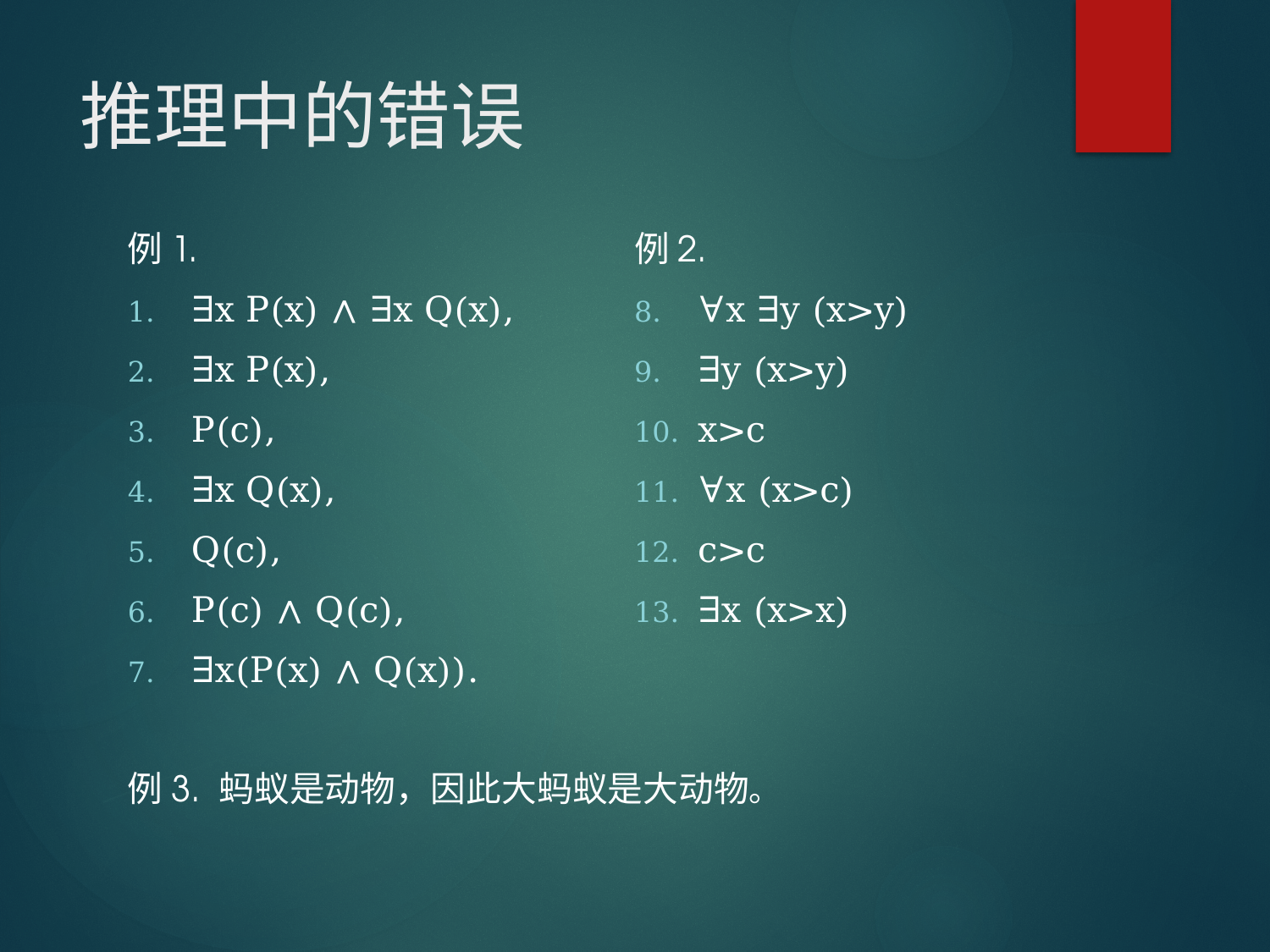

# 推理中的错误
例1.
∃x P(x) ∧ ∃x Q(x),
∃x P(x),
P(c),
∃x Q(x),
Q(c),
P(c) ∧ Q(c),
∃x(P(x) ∧ Q(x)).

例2.
∀x ∃y (x>y)
∃y (x>y)
x>c
∀x (x>c)
c>c
∃x (x>x)

例3. 蚂蚁是动物，因此大蚂蚁是大动物。